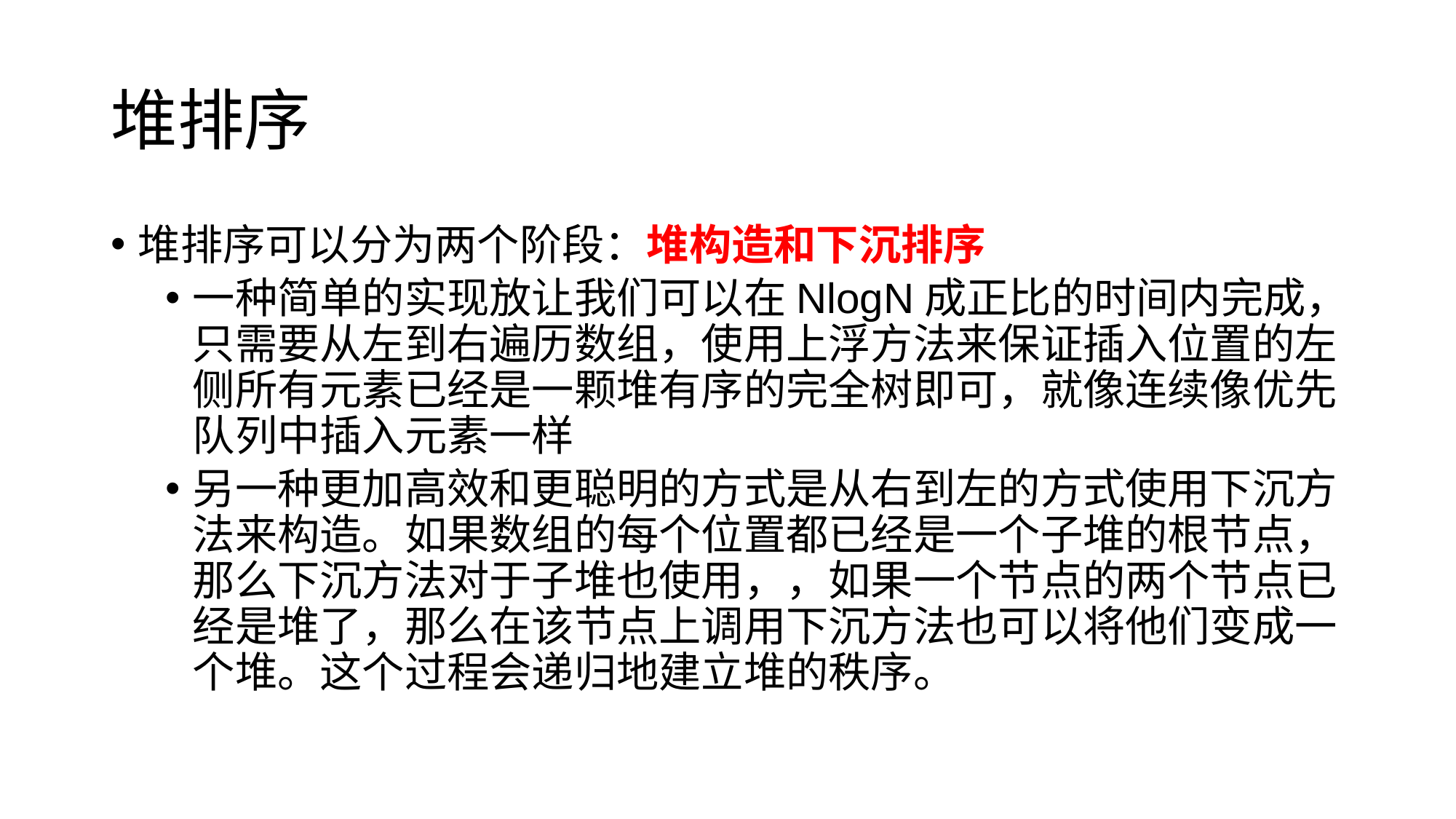

# 堆排序
堆排序可以分为两个阶段：堆构造和下沉排序
一种简单的实现放让我们可以在NlogN成正比的时间内完成，只需要从左到右遍历数组，使用上浮方法来保证插入位置的左侧所有元素已经是一颗堆有序的完全树即可，就像连续像优先队列中插入元素一样
另一种更加高效和更聪明的方式是从右到左的方式使用下沉方法来构造。如果数组的每个位置都已经是一个子堆的根节点，那么下沉方法对于子堆也使用，，如果一个节点的两个节点已经是堆了，那么在该节点上调用下沉方法也可以将他们变成一个堆。这个过程会递归地建立堆的秩序。